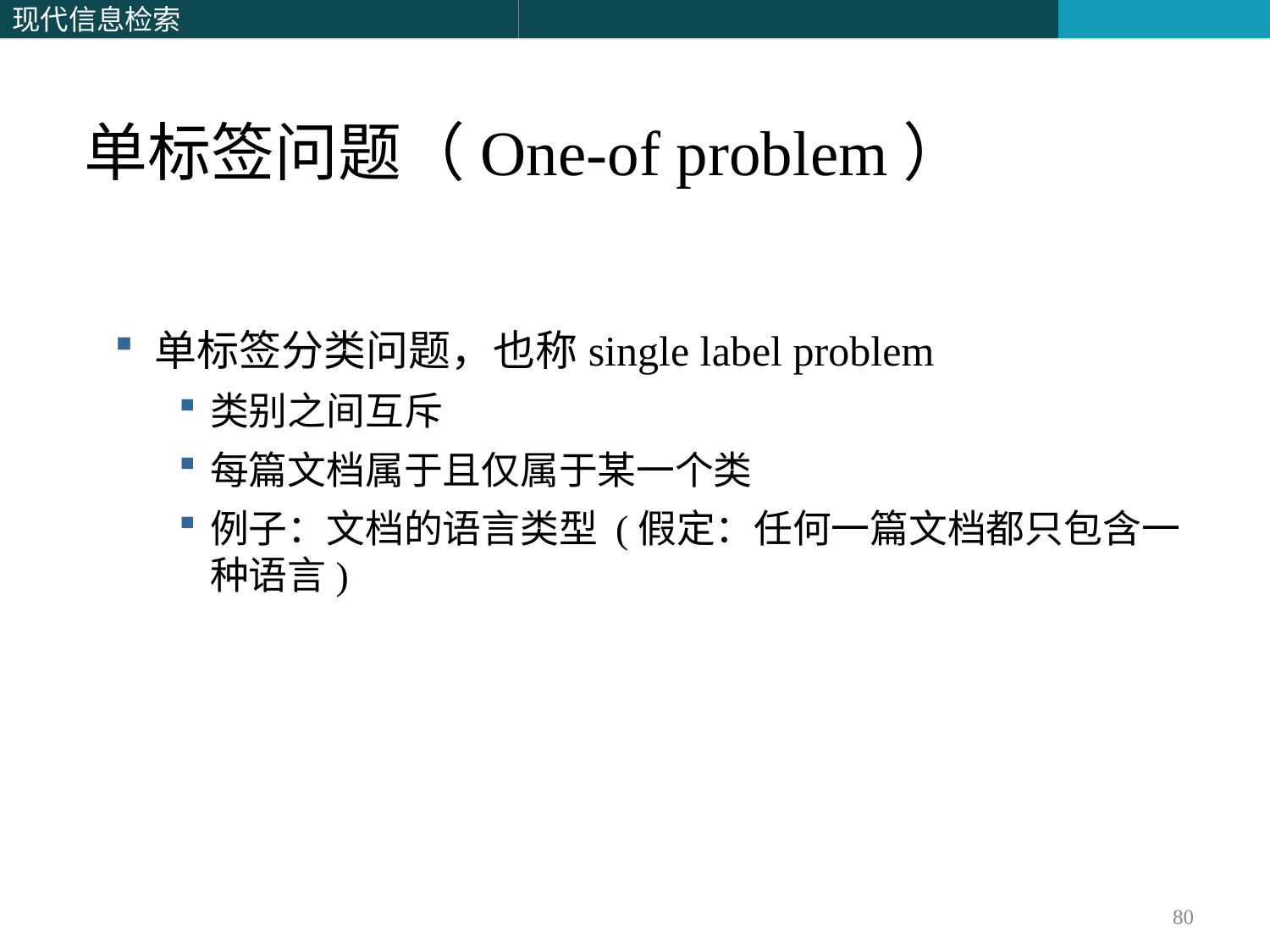

单标签问题（One-of problem）

单标签分类问题，也称single label problem
类别之间互斥
每篇文档属于且仅属于某一个类
例子：文档的语言类型 (假定：任何一篇文档都只包含一种语言)
80